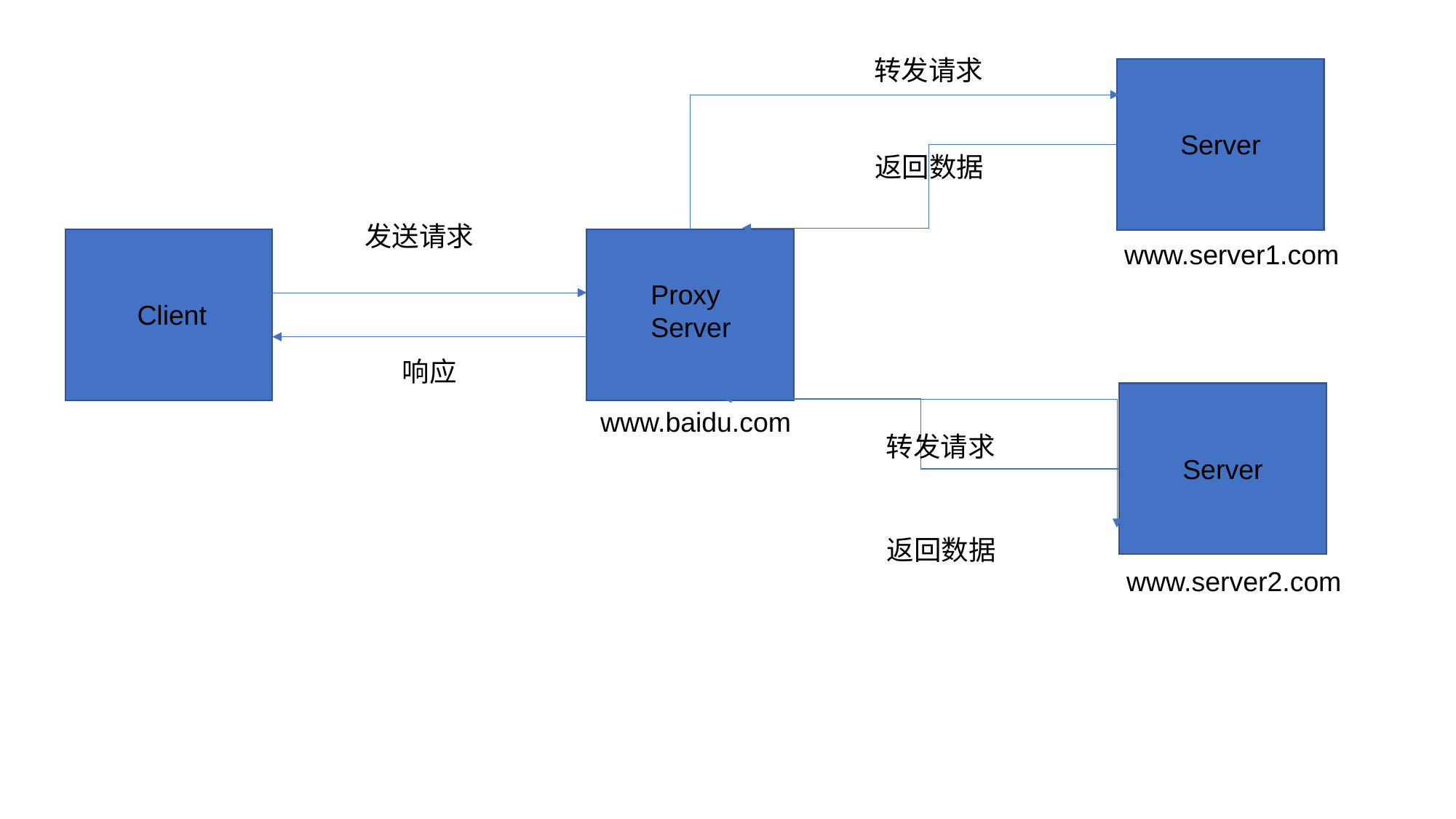

转发请求

Server
返回数据
发送请求

Client

Proxy Server
www.server1.com
响应

Server
www.baidu.com
转发请求
返回数据
www.server2.com